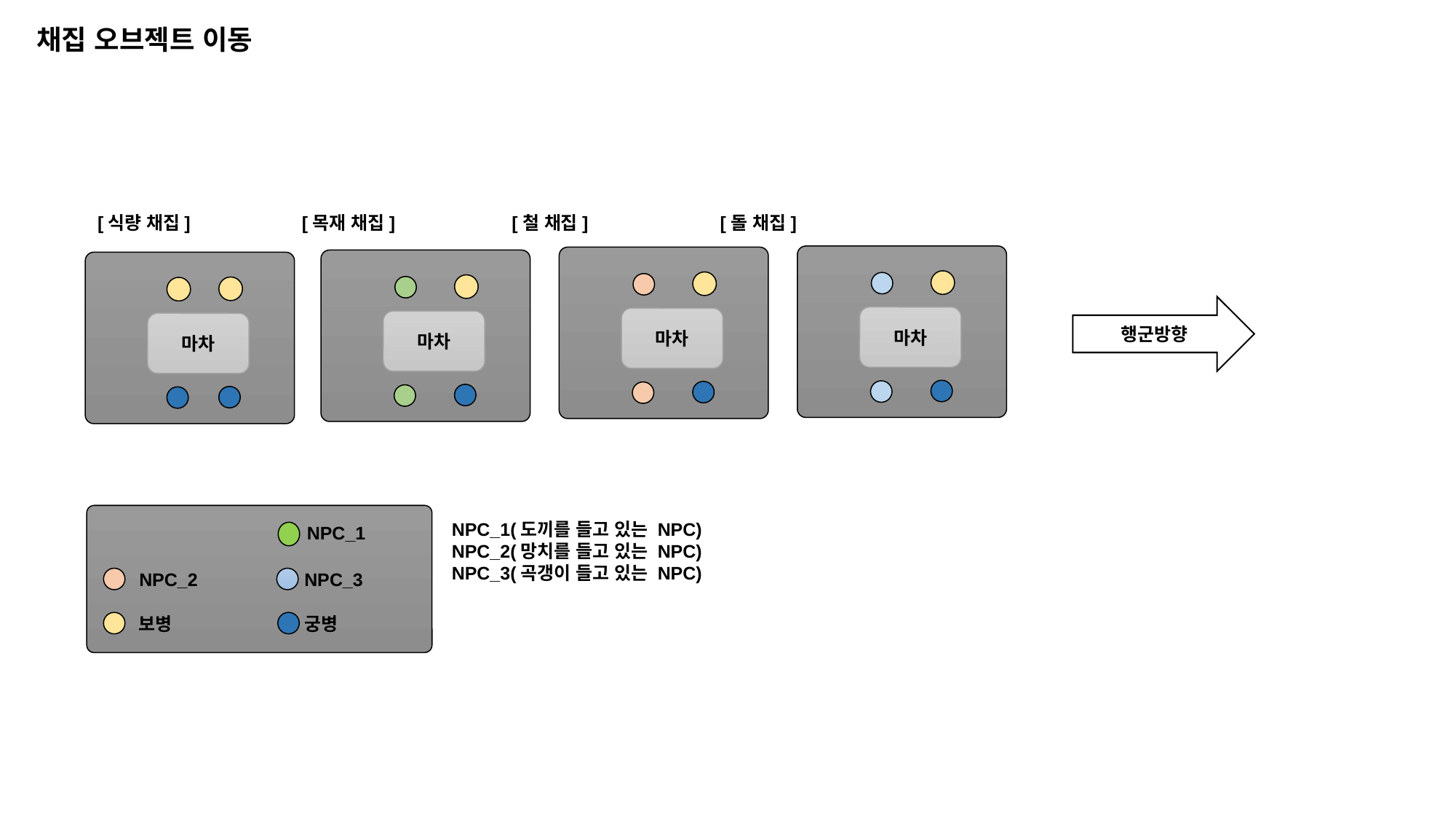

채집 오브젝트 이동
[식량 채집]                      [목재 채집]                       [철 채집]                          [돌 채집]

마차

마차

마차

마차

행군방향

NPC_1(도끼를 들고 있는 NPC)
NPC_2(망치를 들고 있는 NPC)
NPC_3(곡갱이 들고 있는 NPC)
                                 NPC_1

NPC_2                     NPC_3

보병                          궁병